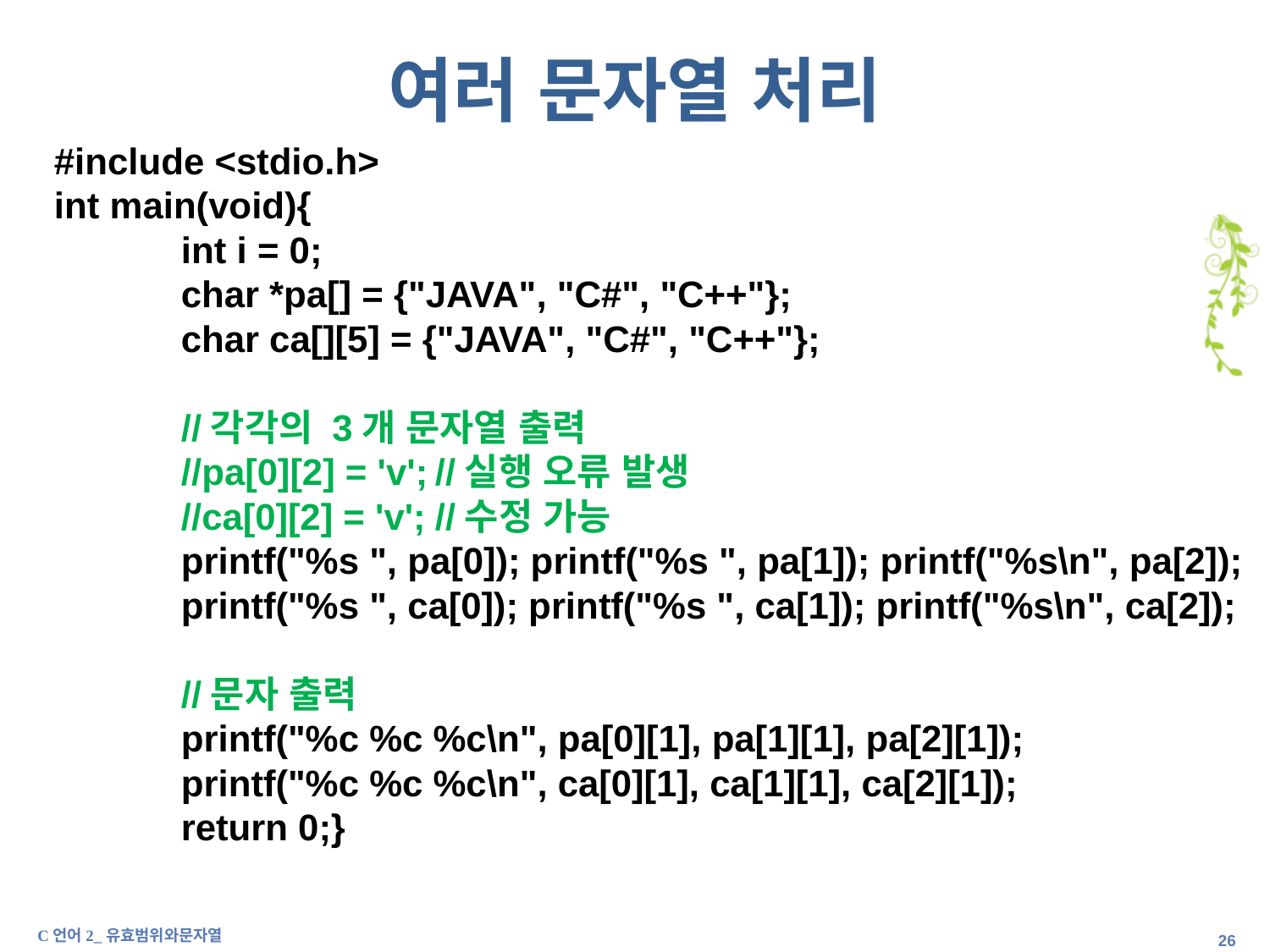

# 여러 문자열 처리
#include <stdio.h>
int main(void){
	int i = 0;
	char *pa[] = {"JAVA", "C#", "C++"};
	char ca[][5] = {"JAVA", "C#", "C++"};

	//각각의 3개 문자열 출력
	//pa[0][2] = 'v';	//실행 오류 발생
	//ca[0][2] = 'v';	//수정 가능
	printf("%s ", pa[0]); printf("%s ", pa[1]); printf("%s\n", pa[2]);
	printf("%s ", ca[0]); printf("%s ", ca[1]); printf("%s\n", ca[2]);

	//문자 출력
	printf("%c %c %c\n", pa[0][1], pa[1][1], pa[2][1]);
	printf("%c %c %c\n", ca[0][1], ca[1][1], ca[2][1]);
	return 0;}
C언어2_유효범위와문자열
26